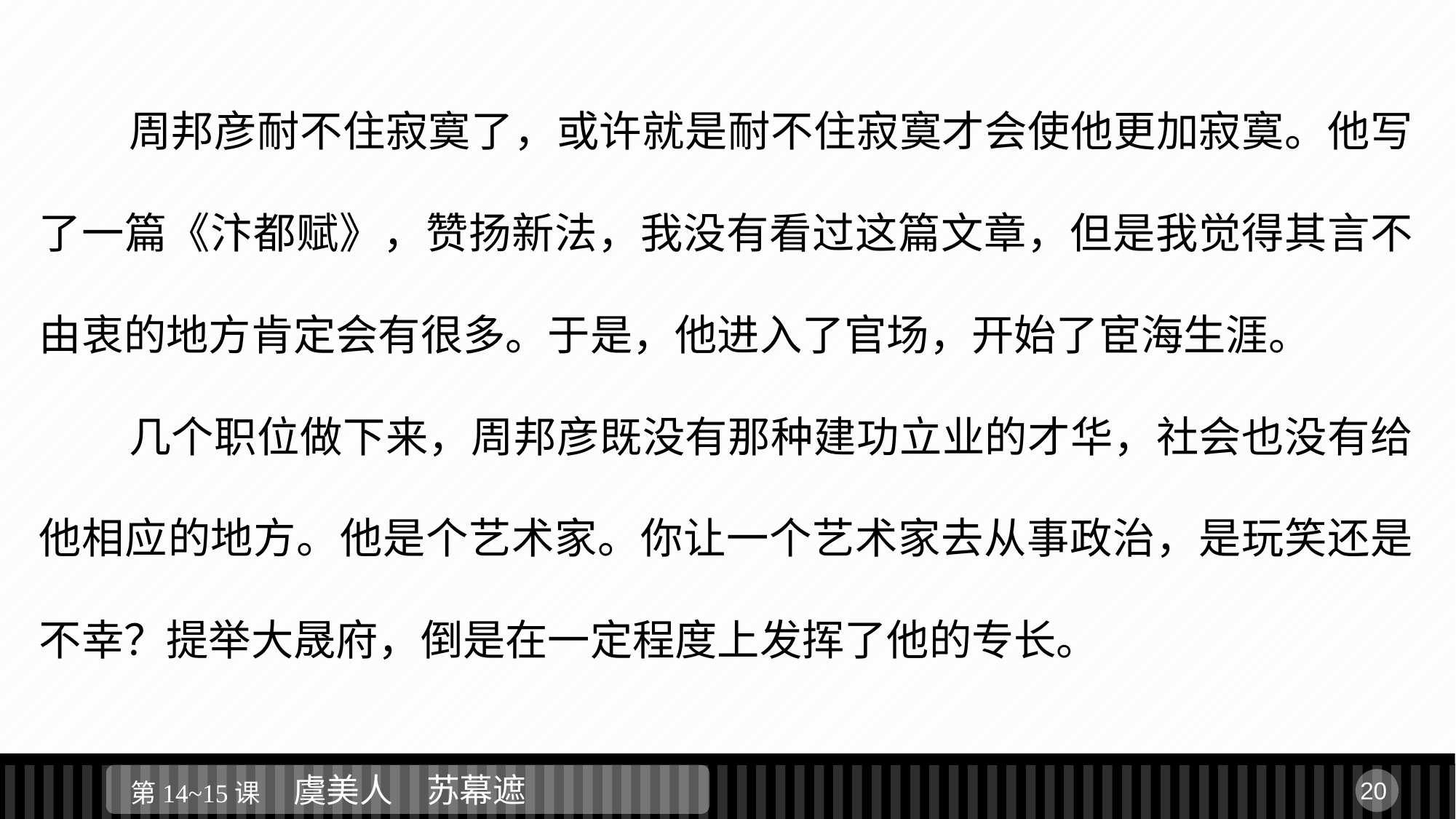

周邦彦耐不住寂寞了，或许就是耐不住寂寞才会使他更加寂寞。他写了一篇《汴都赋》，赞扬新法，我没有看过这篇文章，但是我觉得其言不由衷的地方肯定会有很多。于是，他进入了官场，开始了宦海生涯。
        几个职位做下来，周邦彦既没有那种建功立业的才华，社会也没有给他相应的地方。他是个艺术家。你让一个艺术家去从事政治，是玩笑还是不幸？提举大晟府，倒是在一定程度上发挥了他的专长。